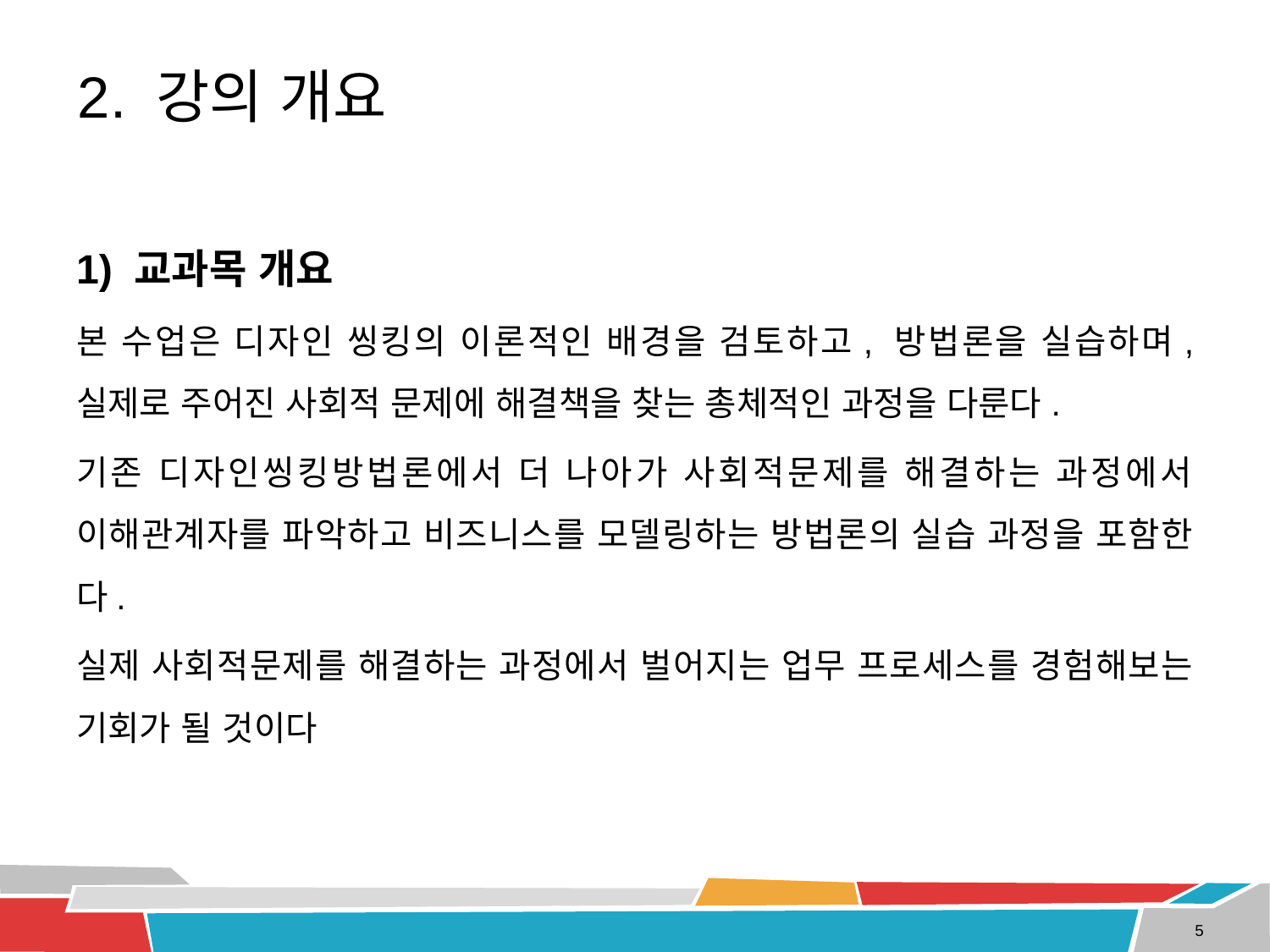

# 2. 강의 개요
1) 교과목 개요
본 수업은 디자인 씽킹의 이론적인 배경을 검토하고, 방법론을 실습하며, 실제로 주어진 사회적 문제에 해결책을 찾는 총체적인 과정을 다룬다.
기존 디자인씽킹방법론에서 더 나아가 사회적문제를 해결하는 과정에서 이해관계자를 파악하고 비즈니스를 모델링하는 방법론의 실습 과정을 포함한다.
실제 사회적문제를 해결하는 과정에서 벌어지는 업무 프로세스를 경험해보는 기회가 될 것이다
5